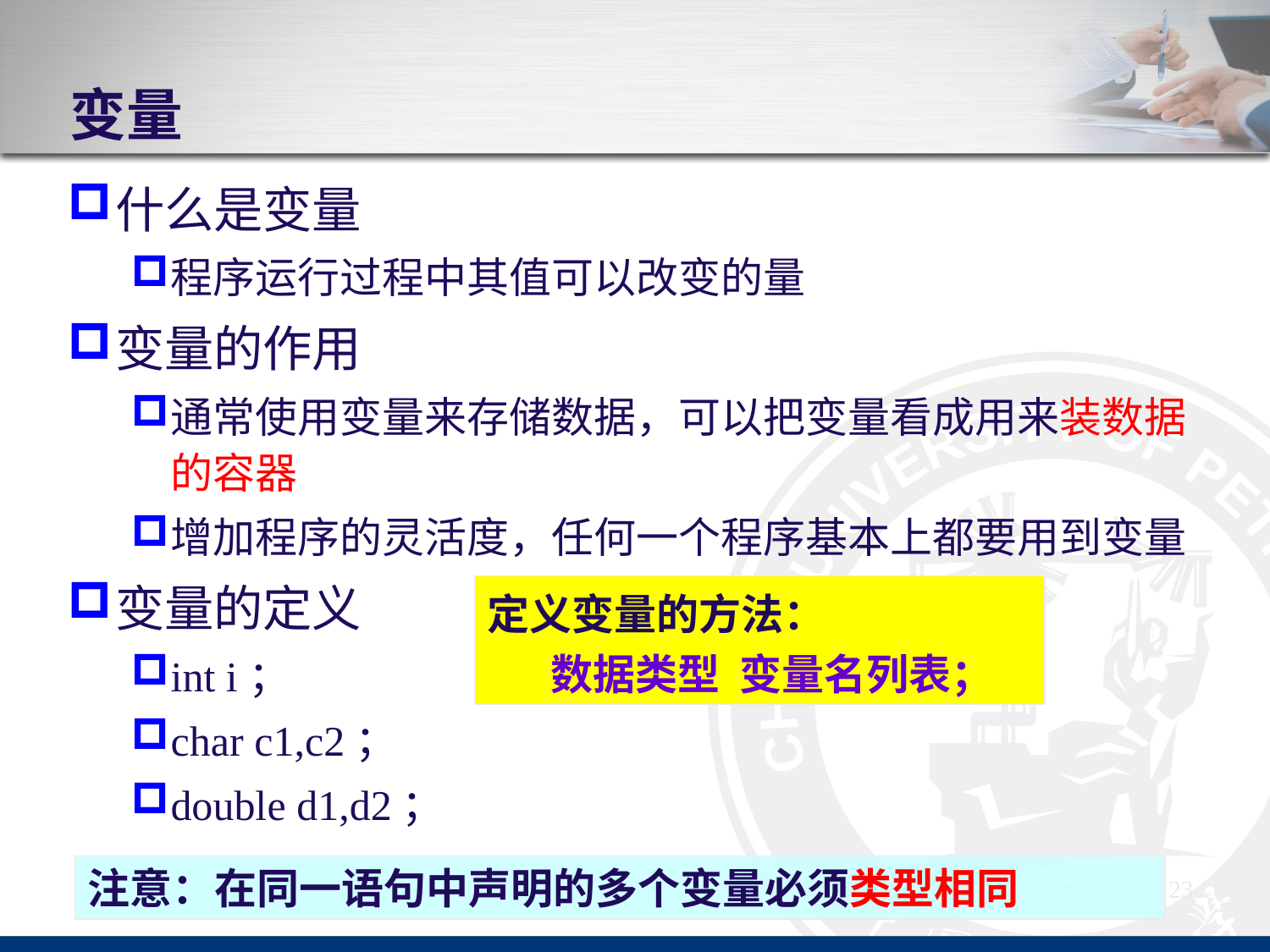

# 变量
什么是变量
程序运行过程中其值可以改变的量
变量的作用
通常使用变量来存储数据，可以把变量看成用来装数据的容器
增加程序的灵活度，任何一个程序基本上都要用到变量
变量的定义
int i；
char c1,c2；
double d1,d2；
定义变量的方法：
数据类型  变量名列表；
注意：在同一语句中声明的多个变量必须类型相同
23